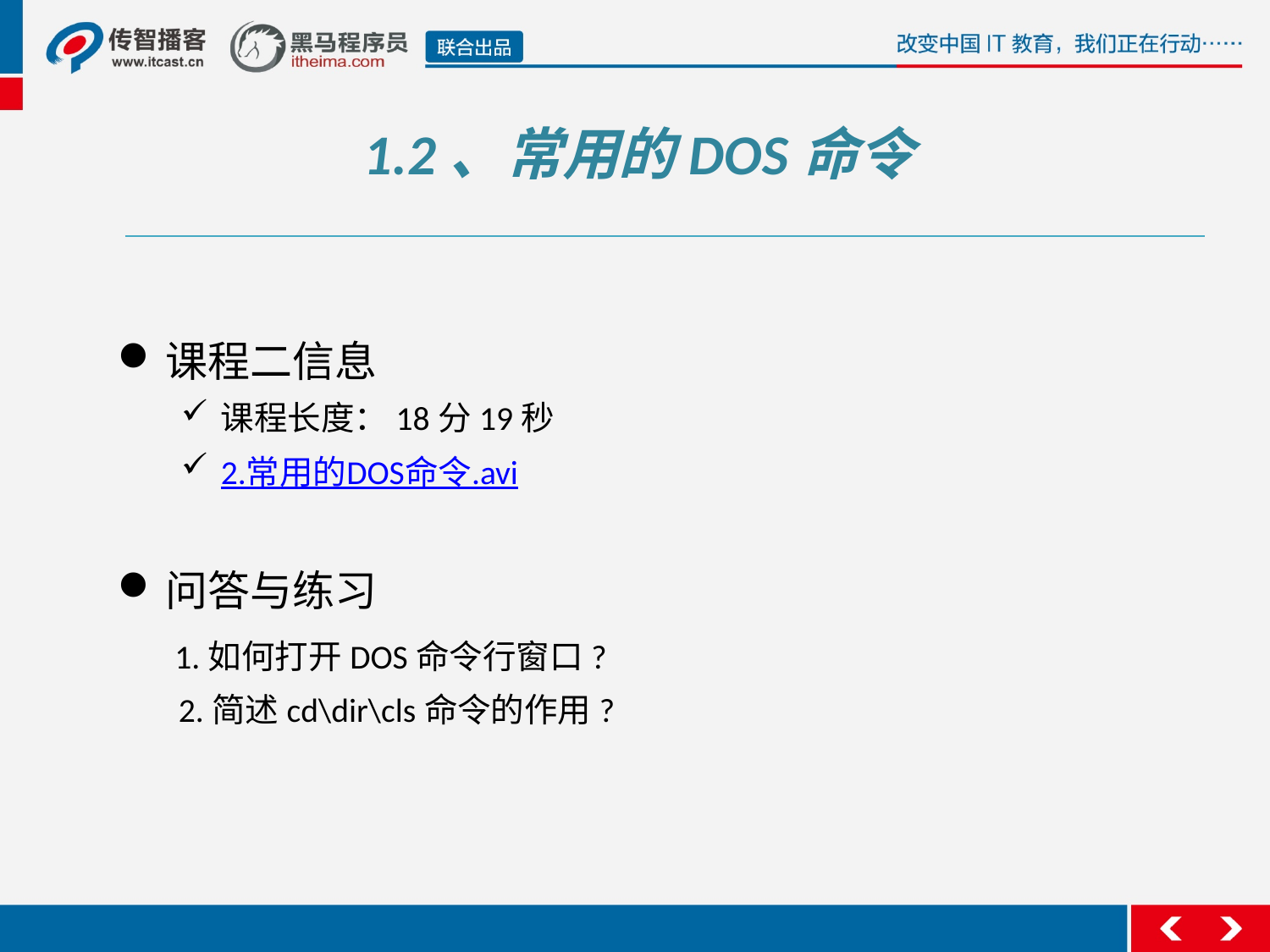

1.2、常用的DOS命令

课程二信息
课程长度：18分19秒
2.常用的DOS命令.avi

问答与练习
      1.如何打开DOS命令行窗口?
        2.简述cd\dir\cls命令的作用?